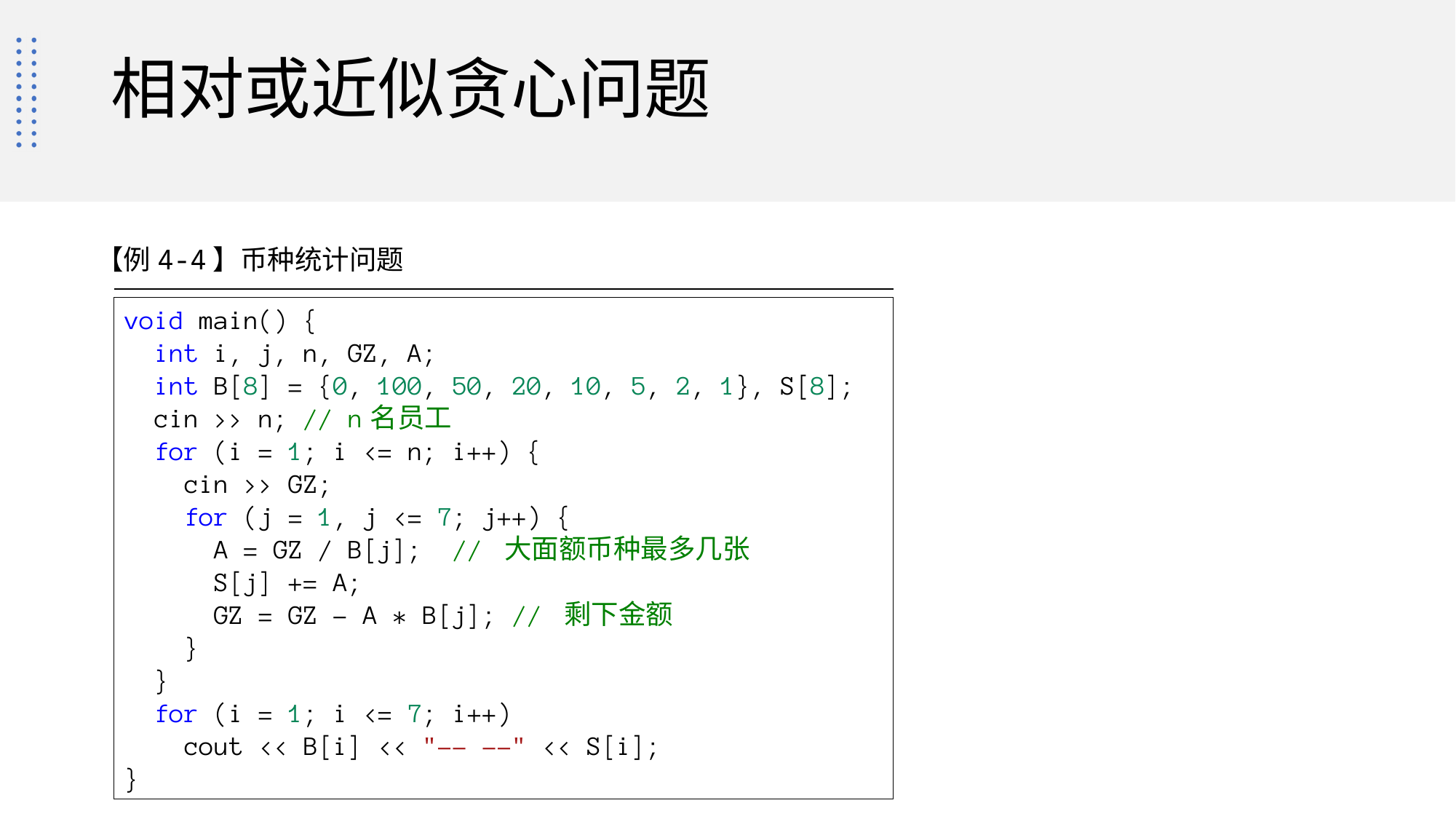

# 相对或近似贪心问题
【例4-4】币种统计问题
void main() {
  int i, j, n, GZ, A;
  int B[8] = {0, 100, 50, 20, 10, 5, 2, 1}, S[8];
  cin >> n; // n名员工
  for (i = 1; i <= n; i++) {
    cin >> GZ;
    for (j = 1, j <= 7; j++) {
      A = GZ / B[j];  // 大面额币种最多几张
      S[j] += A;
      GZ = GZ - A * B[j]; // 剩下金额
    }
  }
  for (i = 1; i <= 7; i++)
    cout << B[i] << "-- --" << S[i];
}